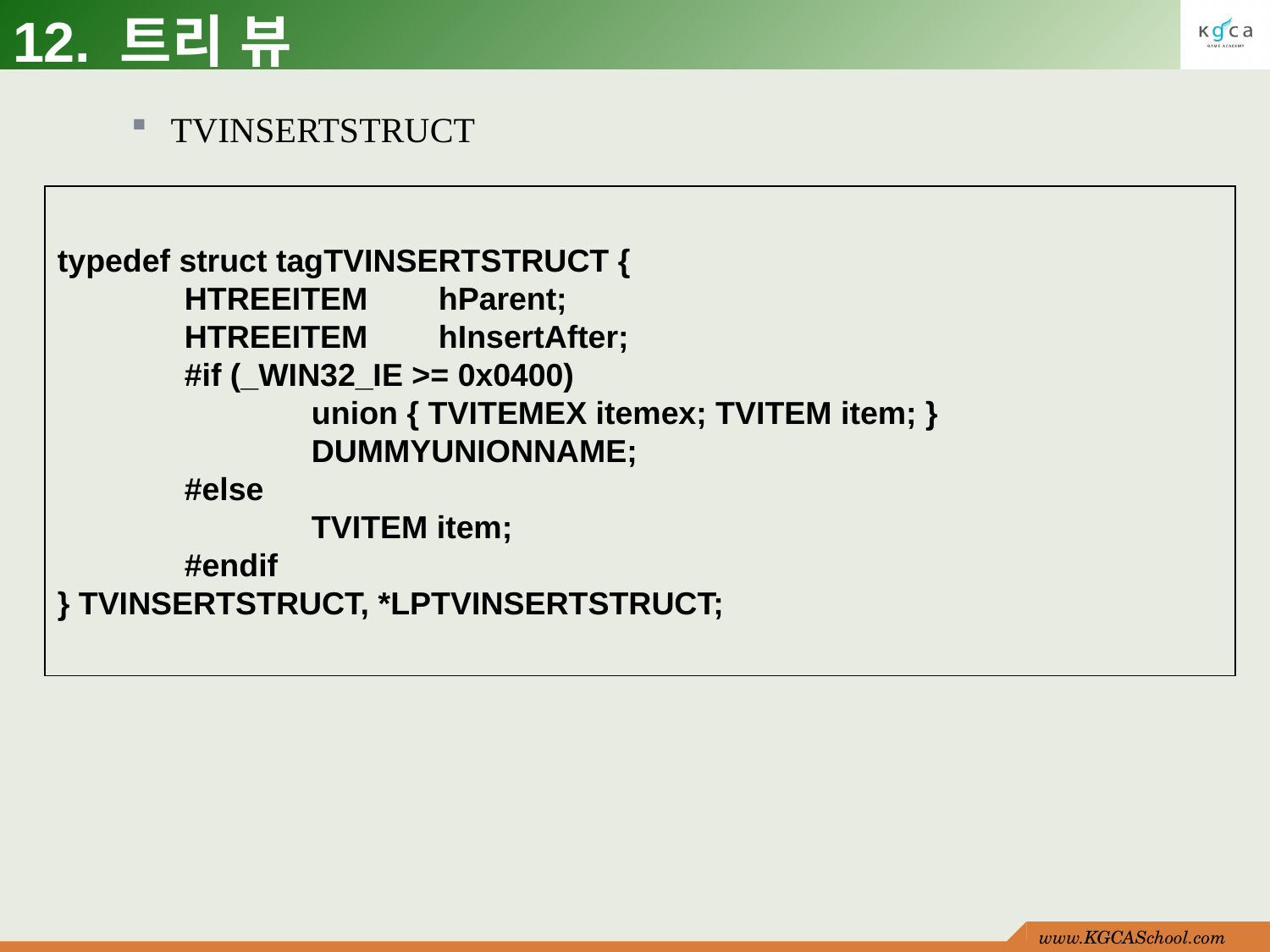

# 12. 트리 뷰
TVINSERTSTRUCT
typedef struct tagTVINSERTSTRUCT {
	HTREEITEM 	hParent;
	HTREEITEM 	hInsertAfter;
	#if (_WIN32_IE >= 0x0400)
		union { TVITEMEX itemex; TVITEM item; }
		DUMMYUNIONNAME;
	#else
		TVITEM item;
	#endif
} TVINSERTSTRUCT, *LPTVINSERTSTRUCT;